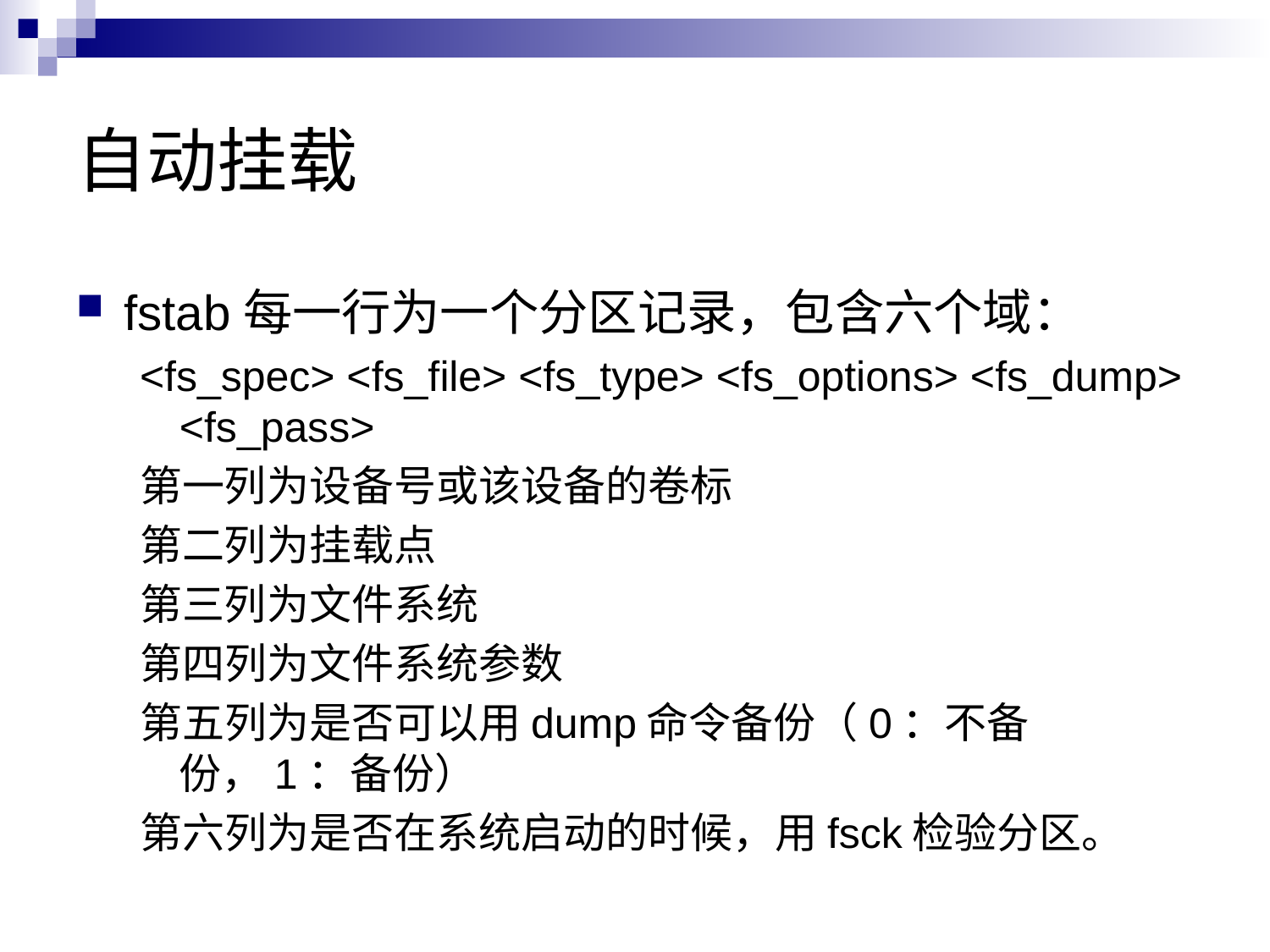

# 自动挂载
fstab每一行为一个分区记录，包含六个域：
<fs_spec> <fs_file> <fs_type> <fs_options> <fs_dump> <fs_pass>
第一列为设备号或该设备的卷标
第二列为挂载点
第三列为文件系统
第四列为文件系统参数
第五列为是否可以用dump命令备份（0：不备份，1：备份）
第六列为是否在系统启动的时候，用fsck检验分区。